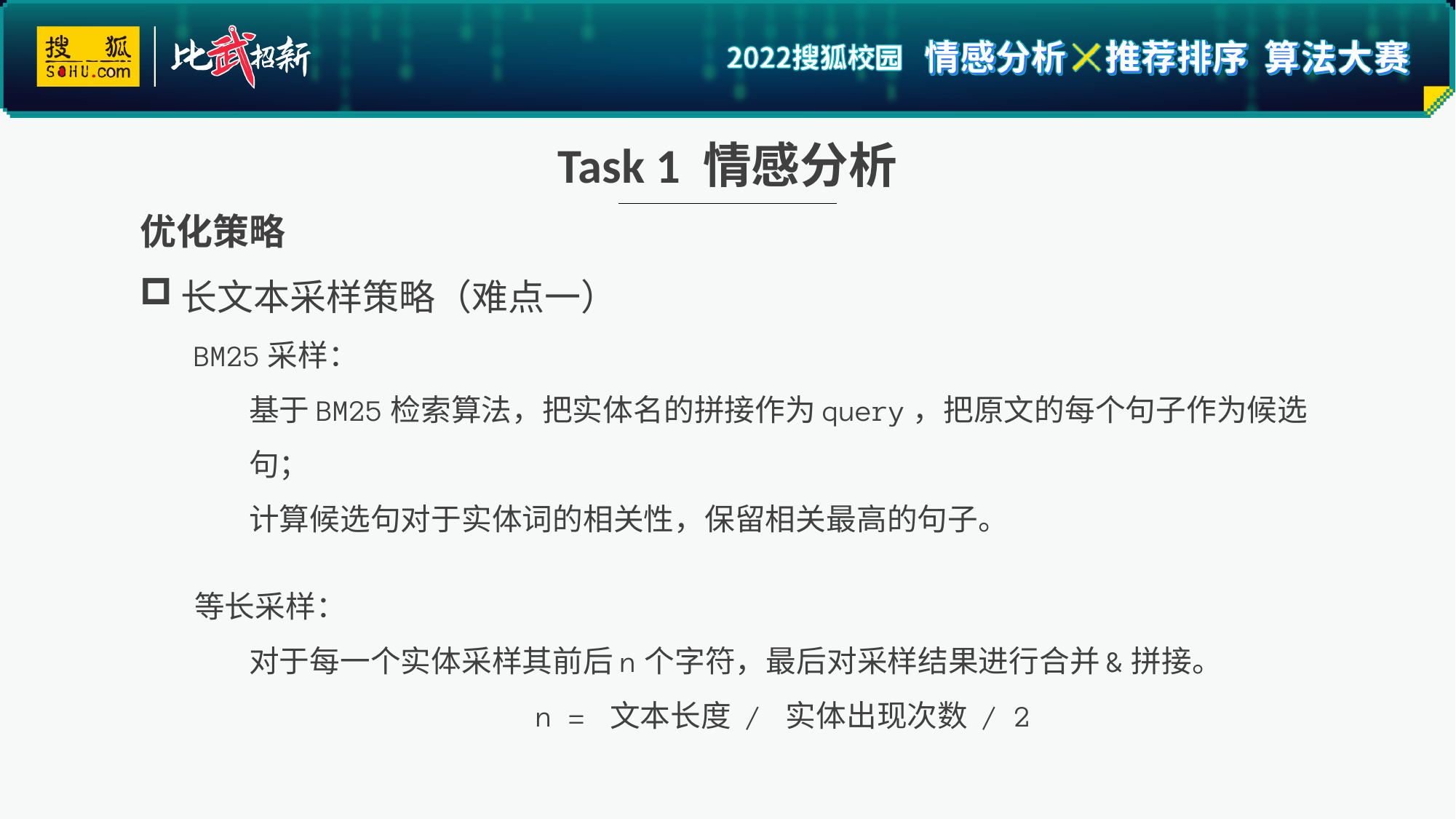

Task 1 情感分析
优化策略
长文本采样策略（难点一）
BM25采样：
基于BM25检索算法，把实体名的拼接作为query，把原文的每个句子作为候选句；
计算候选句对于实体词的相关性，保留相关最高的句子。

等长采样：
对于每一个实体采样其前后n个字符，最后对采样结果进行合并&拼接。
n = 文本长度 / 实体出现次数 / 2